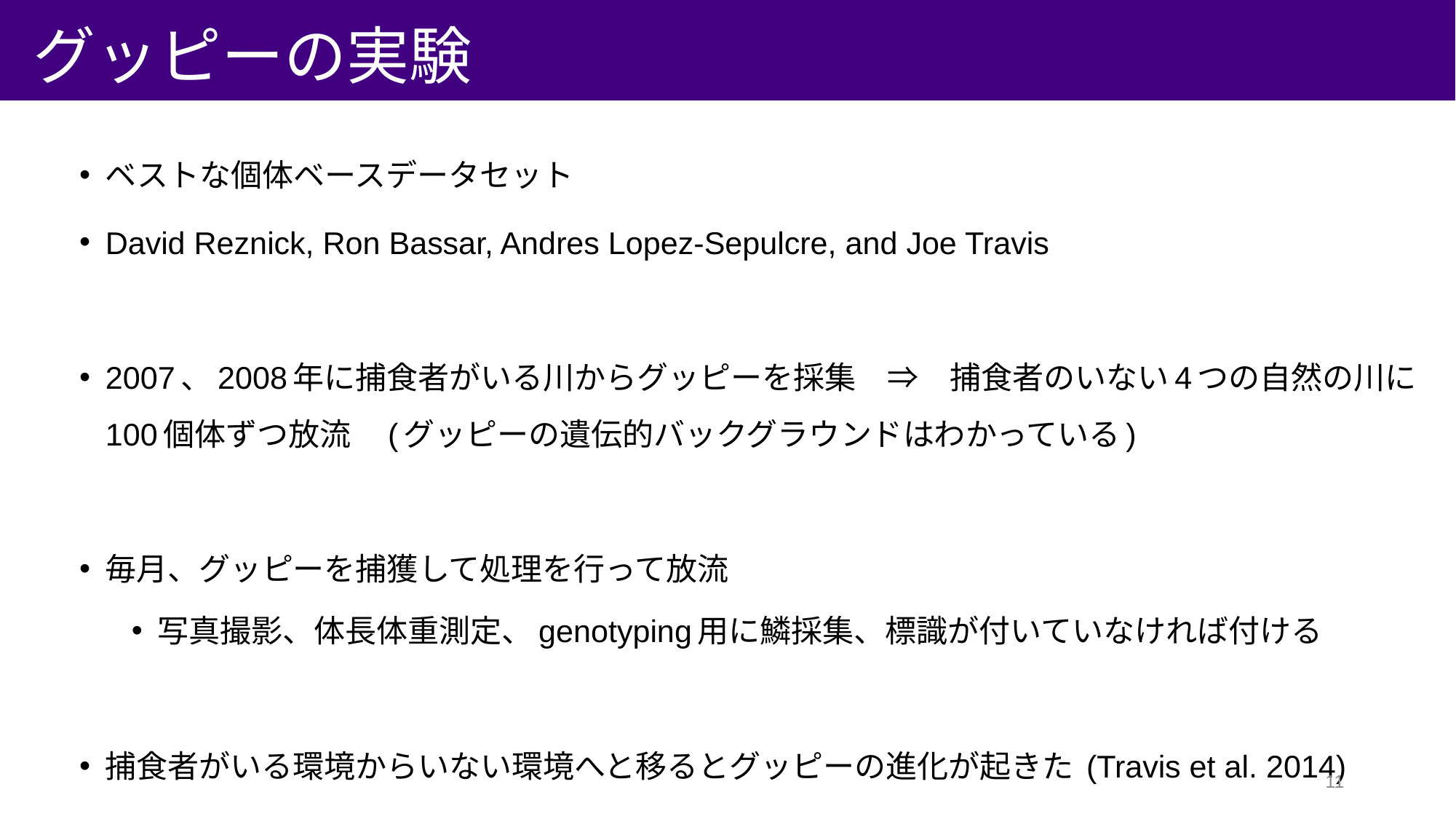

# グッピーの実験
ベストな個体ベースデータセット
David Reznick, Ron Bassar, Andres Lopez-Sepulcre, and Joe Travis

2007、2008年に捕食者がいる川からグッピーを採集　⇒　捕食者のいない4つの自然の川に100個体ずつ放流　(グッピーの遺伝的バックグラウンドはわかっている)

毎月、グッピーを捕獲して処理を行って放流
写真撮影、体長体重測定、genotyping用に鱗採集、標識が付いていなければ付ける

捕食者がいる環境からいない環境へと移るとグッピーの進化が起きた (Travis et al. 2014)
11